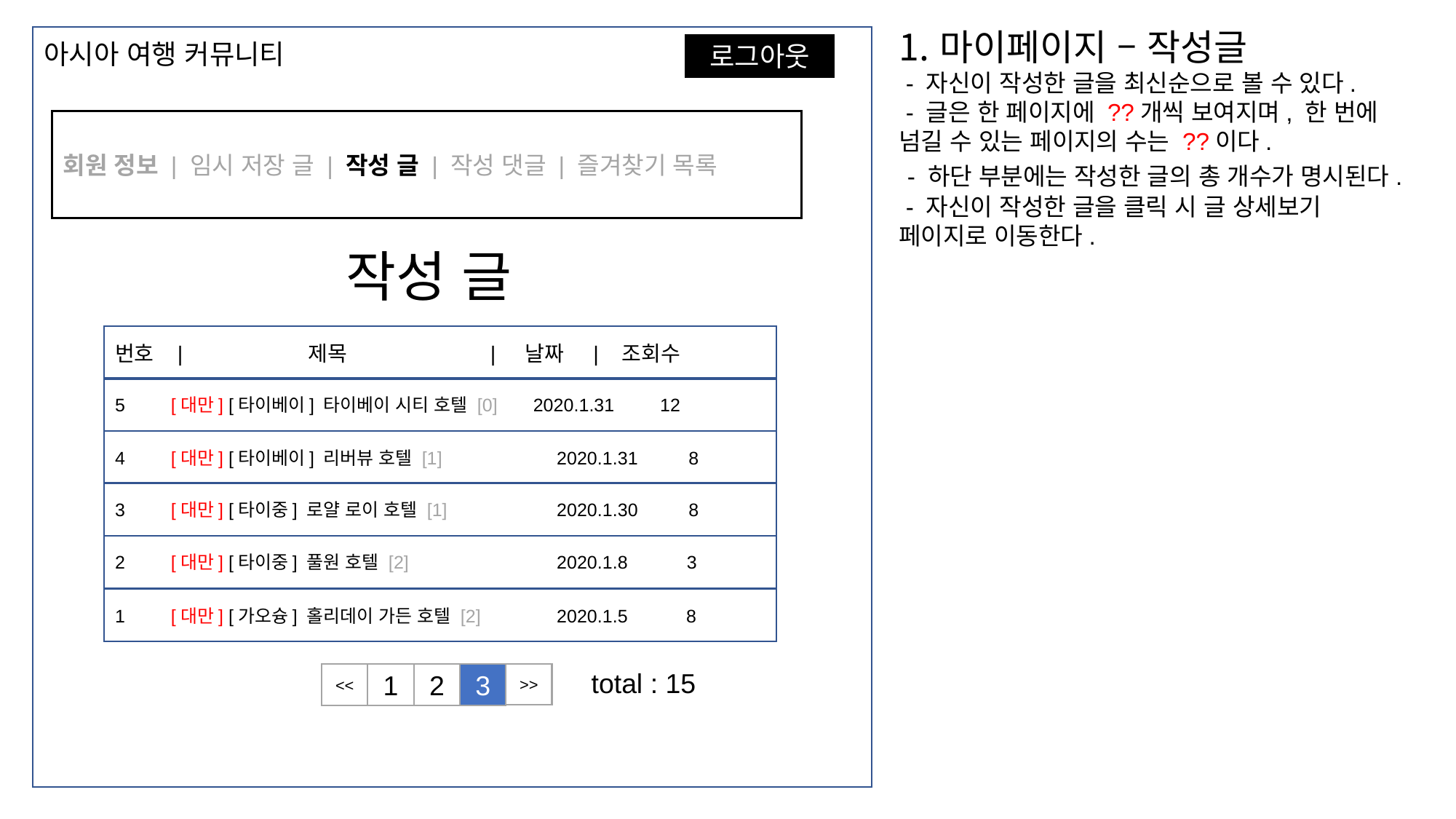

마이 페이지 – 작성 글
마이페이지 – 작성글
 - 자신이 작성한 글을 최신순으로 볼 수 있다.
 - 글은 한 페이지에 ??개씩 보여지며, 한 번에 넘길 수 있는 페이지의 수는 ??이다.
 - 하단 부분에는 작성한 글의 총 개수가 명시된다.
 - 자신이 작성한 글을 클릭 시 글 상세보기 페이지로 이동한다.

아시아 여행 커뮤니티
로그아웃
회원 정보 | 임시 저장 글 | 작성 글 | 작성 댓글 | 즐겨찾기 목록
작성 글
번호   |                    제목                       |    날짜    |   조회수
5         [대만] [타이베이] 타이베이 시티 호텔 [0]       2020.1.31         12
4         [대만] [타이베이] 리버뷰 호텔 [1] 	 2020.1.31          8
3         [대만] [타이중] 로얄 로이 호텔 [1] 	 2020.1.30          8
2         [대만] [타이중] 풀원 호텔 [2] 		 2020.1.8            3
1         [대만] [가오슝] 홀리데이 가든 호텔 [2] 	 2020.1.5            8
total : 15
<<
>>
1
2
3